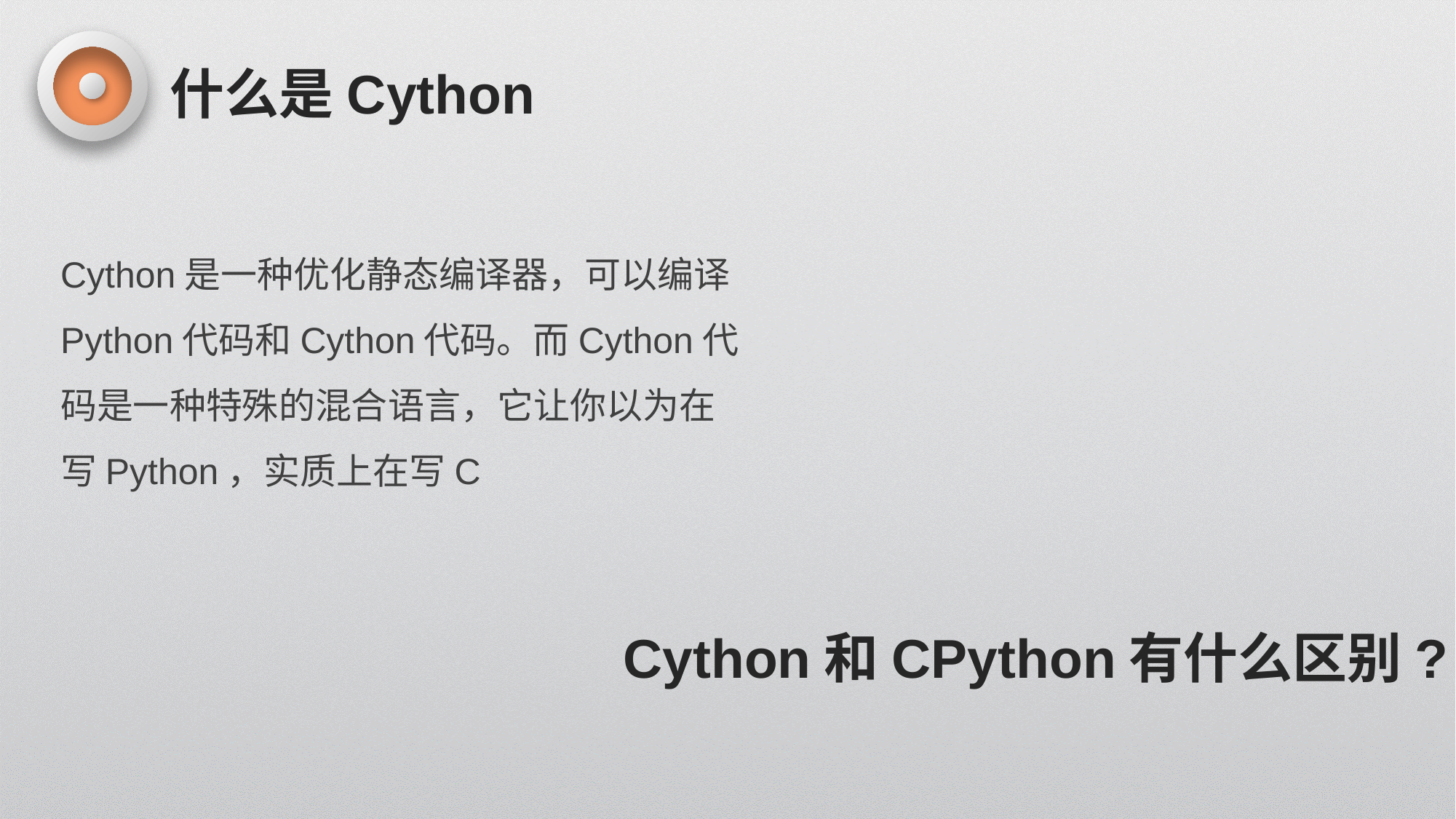

什么是Cython
Cython是一种优化静态编译器，可以编译Python代码和Cython代码。而Cython代码是一种特殊的混合语言，它让你以为在写Python，实质上在写C
Cython和CPython有什么区别?